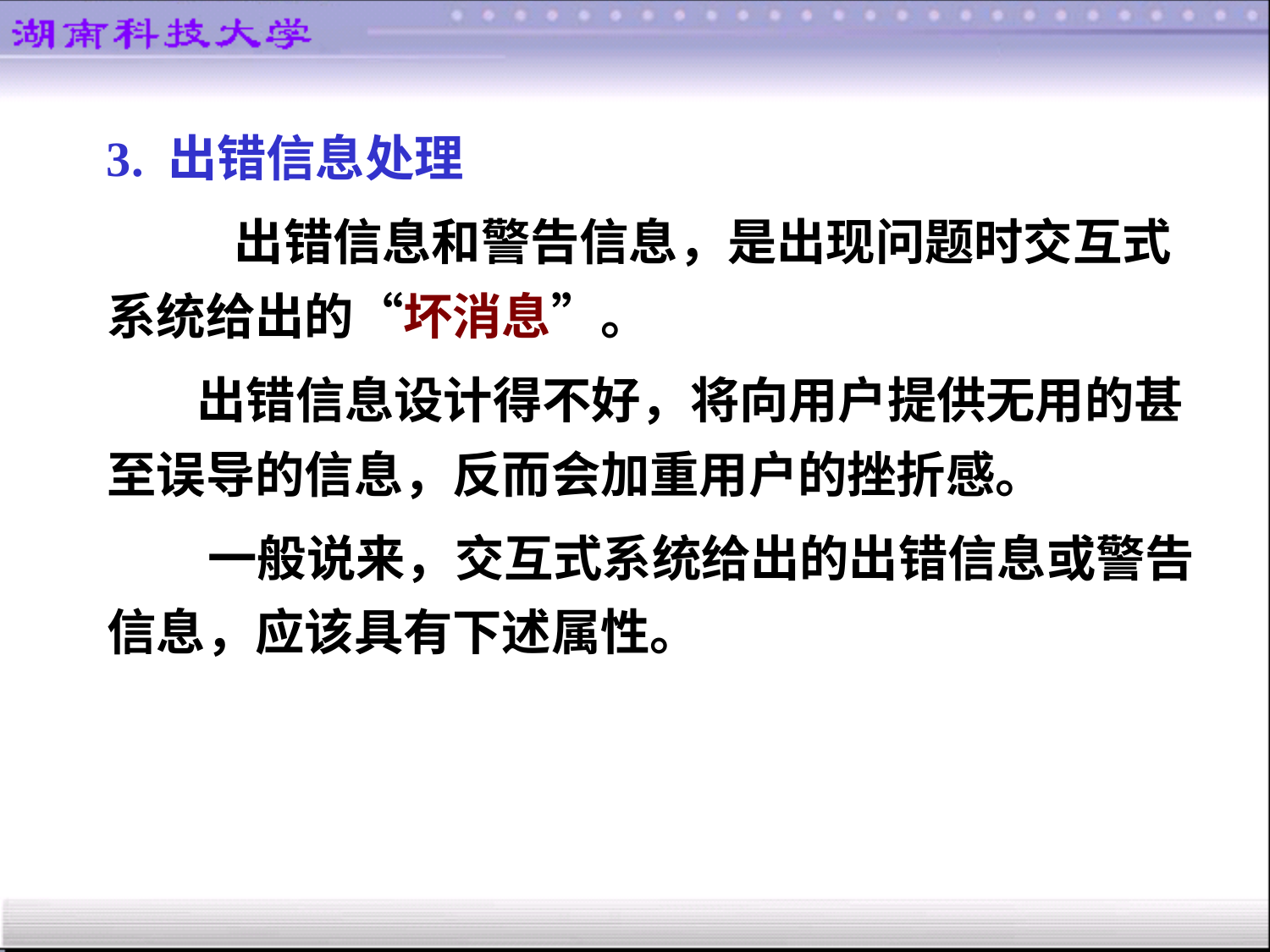

3. 出错信息处理
		出错信息和警告信息，是出现问题时交互式系统给出的“坏消息”。
       出错信息设计得不好，将向用户提供无用的甚至误导的信息，反而会加重用户的挫折感。
        一般说来，交互式系统给出的出错信息或警告信息，应该具有下述属性。